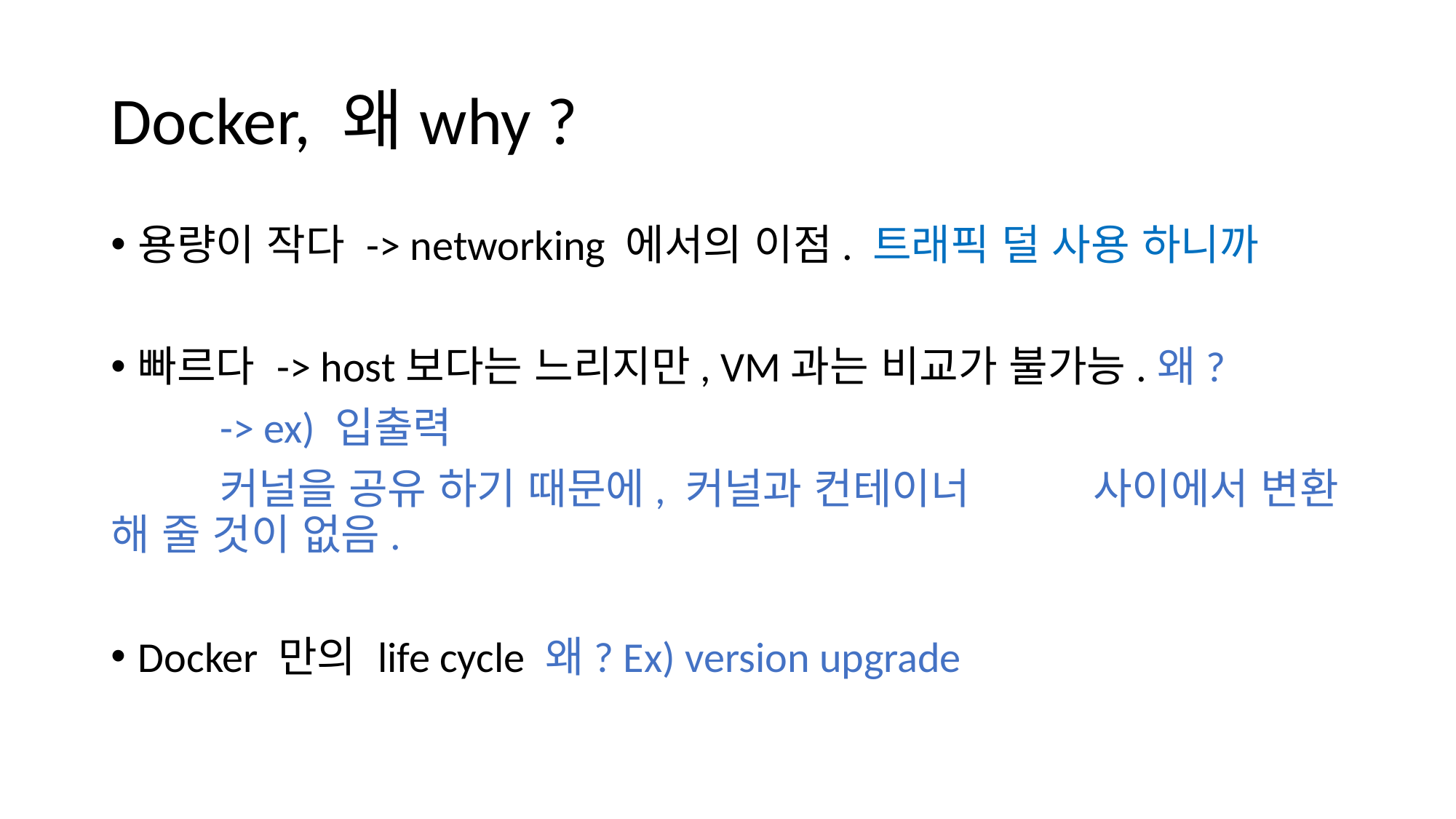

# Docker, 왜why ?
용량이 작다 -> networking 에서의 이점. 트래픽 덜 사용 하니까

빠르다 -> host보다는 느리지만, VM과는 비교가 불가능.왜?
	-> ex) 입출력
	커널을 공유 하기 때문에, 커널과 컨테이너 		사이에서 변환 해 줄 것이 없음.

Docker 만의 life cycle 왜? Ex) version upgrade